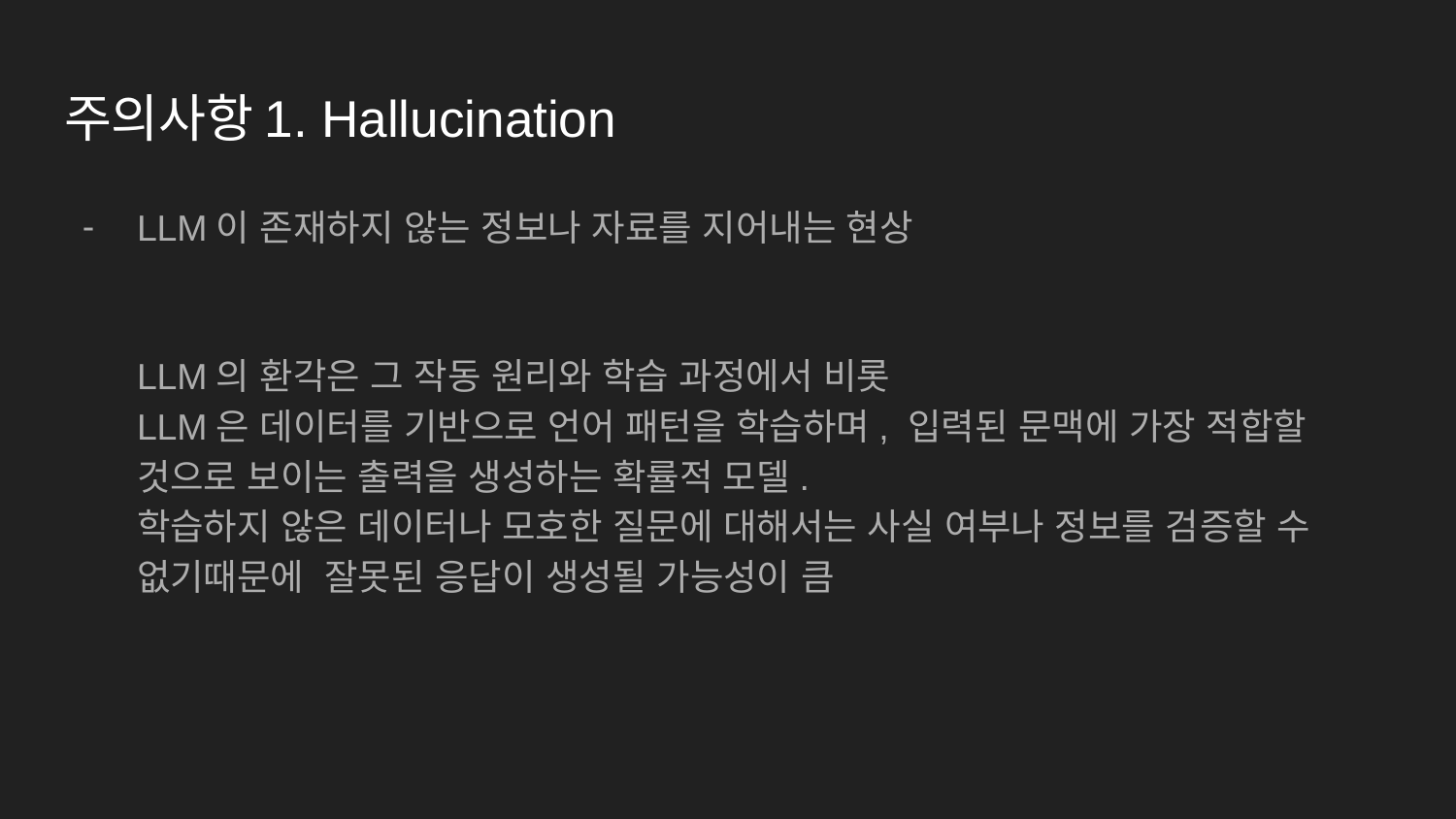

# 주의사항1. Hallucination
LLM이 존재하지 않는 정보나 자료를 지어내는 현상

LLM의 환각은 그 작동 원리와 학습 과정에서 비롯
LLM은 데이터를 기반으로 언어 패턴을 학습하며, 입력된 문맥에 가장 적합할 것으로 보이는 출력을 생성하는 확률적 모델.
학습하지 않은 데이터나 모호한 질문에 대해서는 사실 여부나 정보를 검증할 수 없기때문에  잘못된 응답이 생성될 가능성이 큼